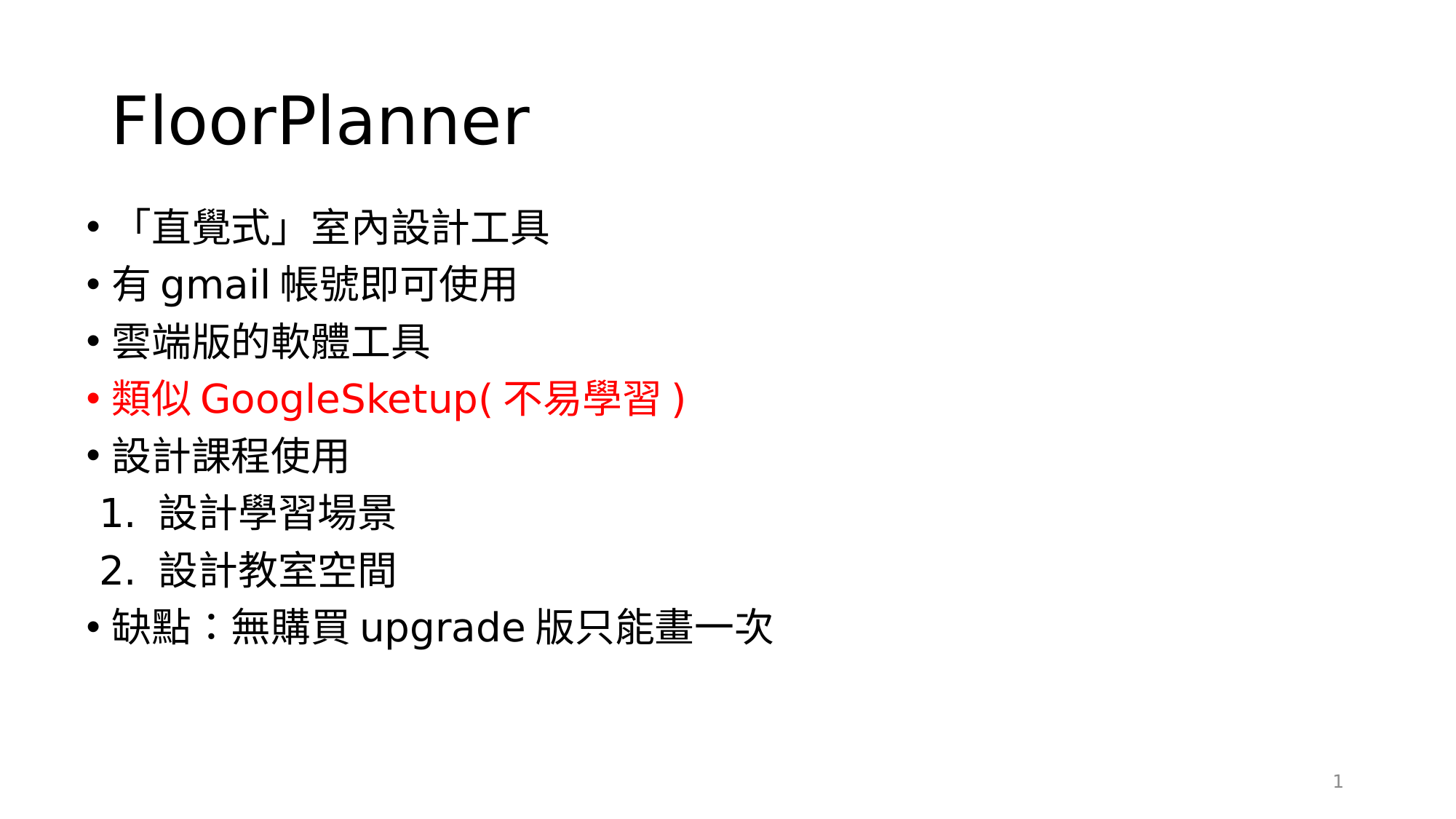

# FloorPlanner
「直覺式」室內設計工具
有gmail帳號即可使用
雲端版的軟體工具
類似GoogleSketup(不易學習)
設計課程使用
 1. 設計學習場景
 2. 設計教室空間
缺點：無購買upgrade版只能畫一次

1